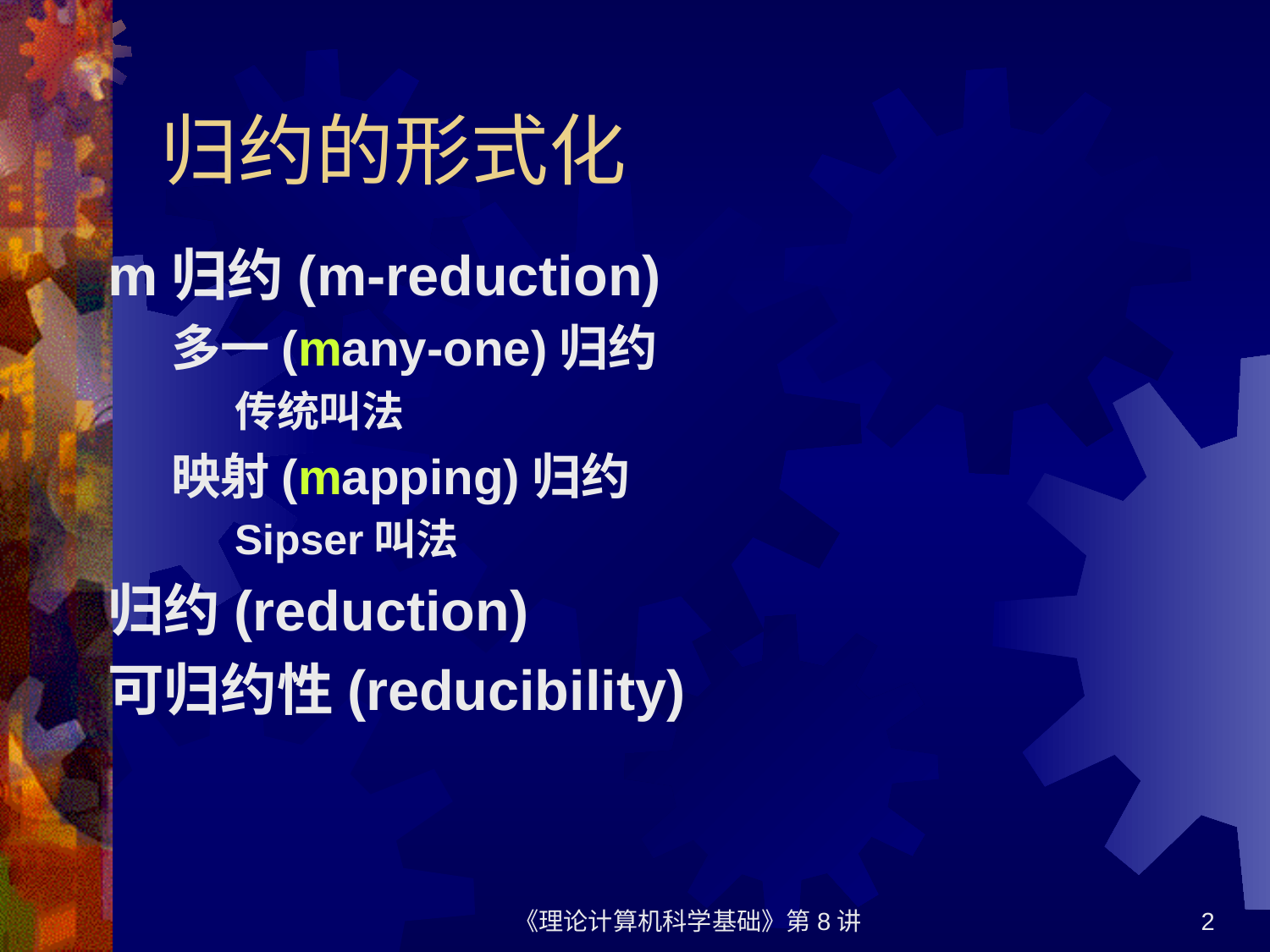

# 归约的形式化
m归约(m-reduction)
多一(many-one)归约
传统叫法
映射(mapping)归约
Sipser叫法
归约(reduction)
可归约性(reducibility)
《理论计算机科学基础》第8讲
2